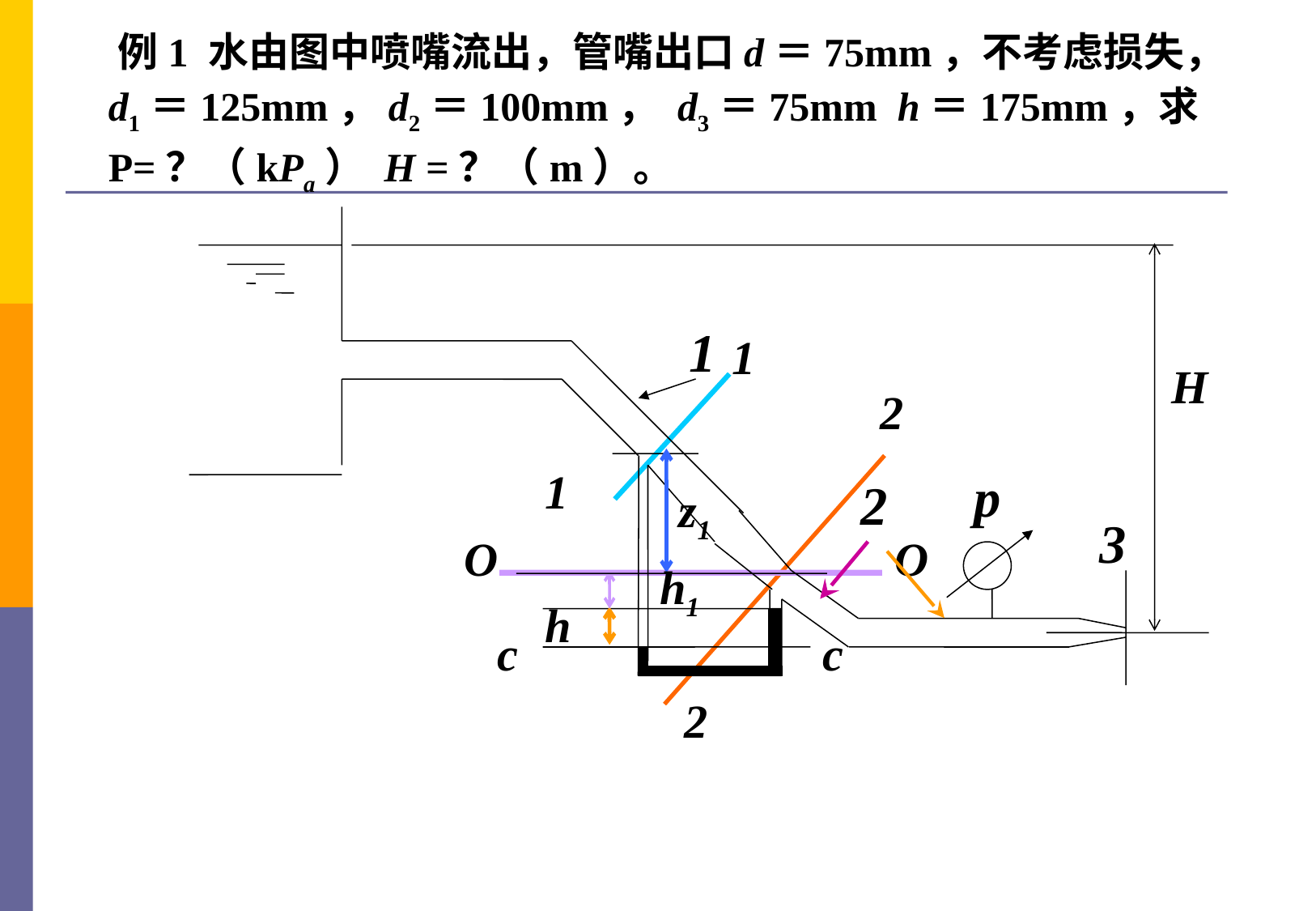

例1 水由图中喷嘴流出，管嘴出口d＝75mm，不考虑损失，d1＝125mm，d2＝100mm， d3＝75mm  h＝175mm，求P=？（kPa） H =？（m）。

H

p

z1

h1

h

c
c

1

2
3

1

2
1

O
O

2